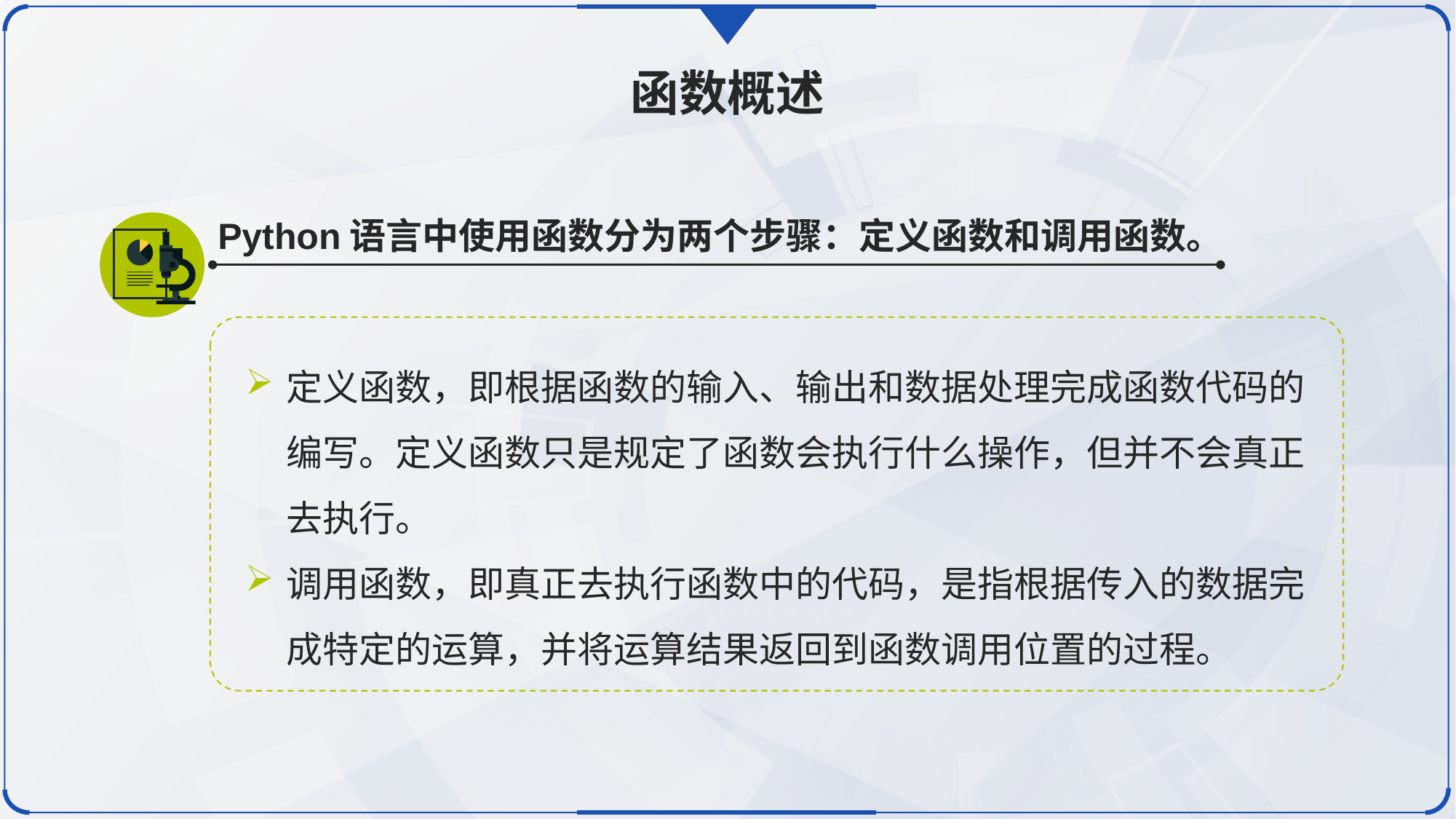

函数概述
Python语言中使用函数分为两个步骤：定义函数和调用函数。

定义函数，即根据函数的输入、输出和数据处理完成函数代码的编写。定义函数只是规定了函数会执行什么操作，但并不会真正去执行。
调用函数，即真正去执行函数中的代码，是指根据传入的数据完成特定的运算，并将运算结果返回到函数调用位置的过程。